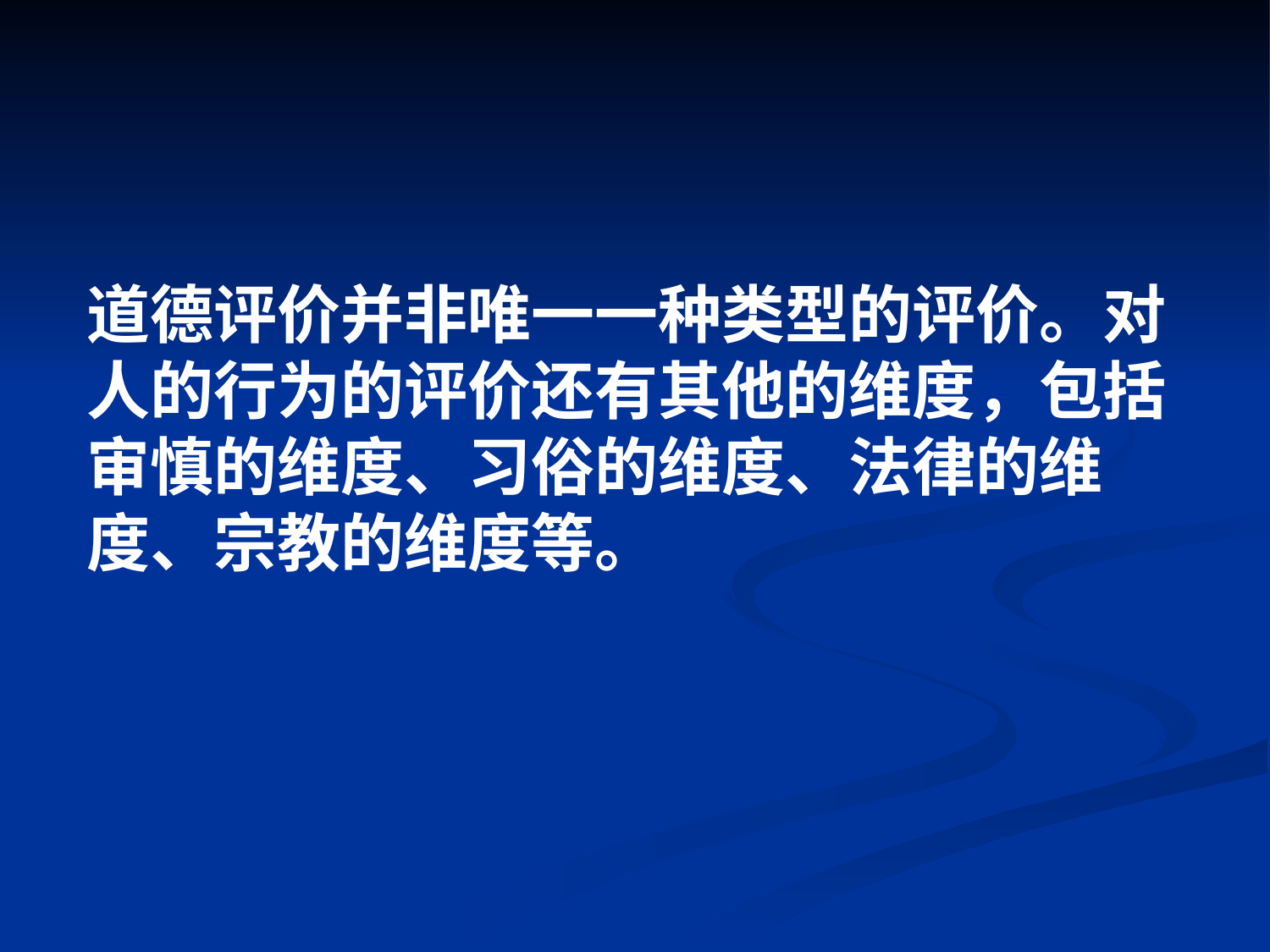

道德评价并非唯一一种类型的评价。对人的行为的评价还有其他的维度，包括审慎的维度、习俗的维度、法律的维度、宗教的维度等。